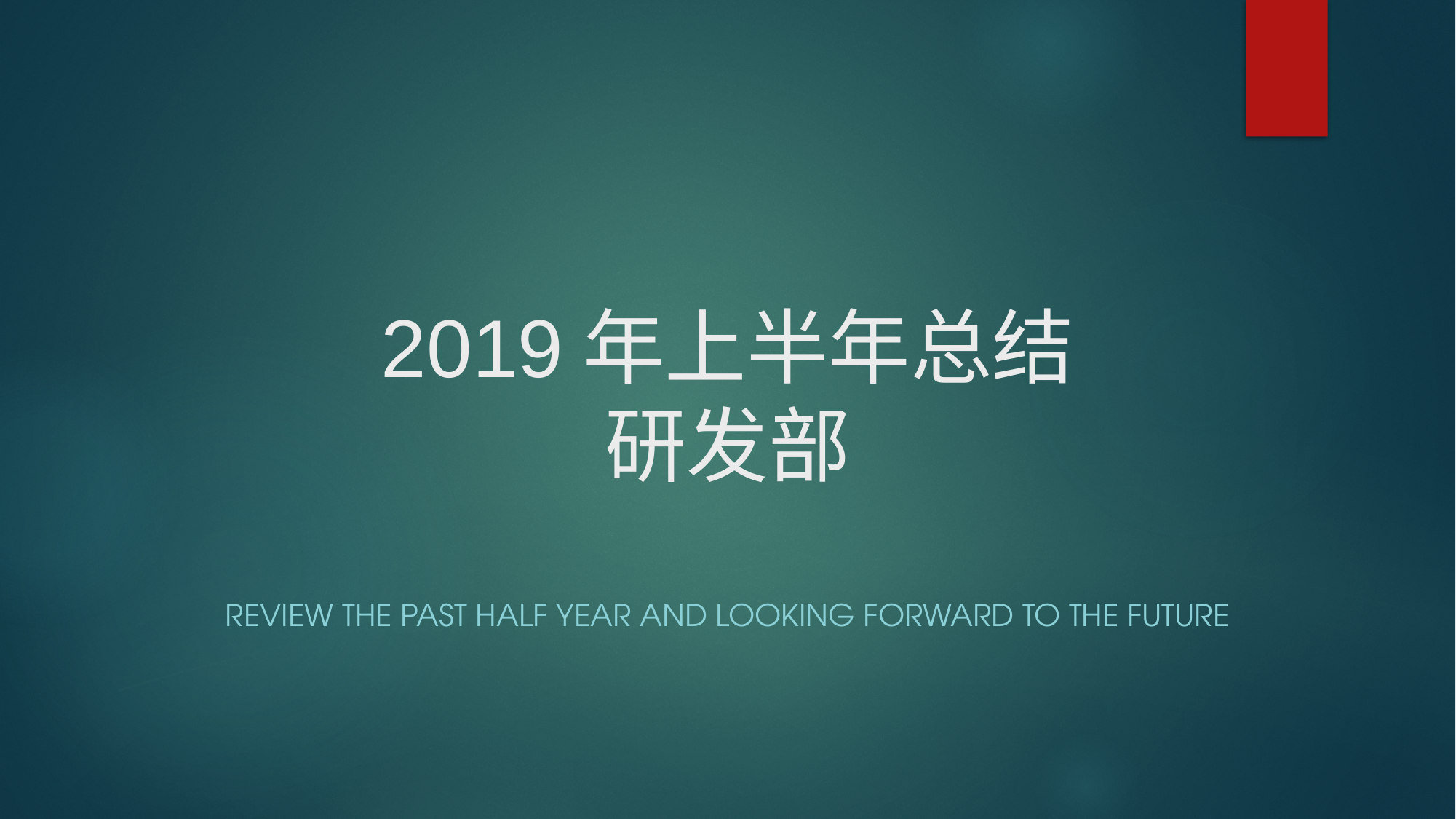

# 2019年上半年总结 研发部
Review the past half year and looking forward to the future